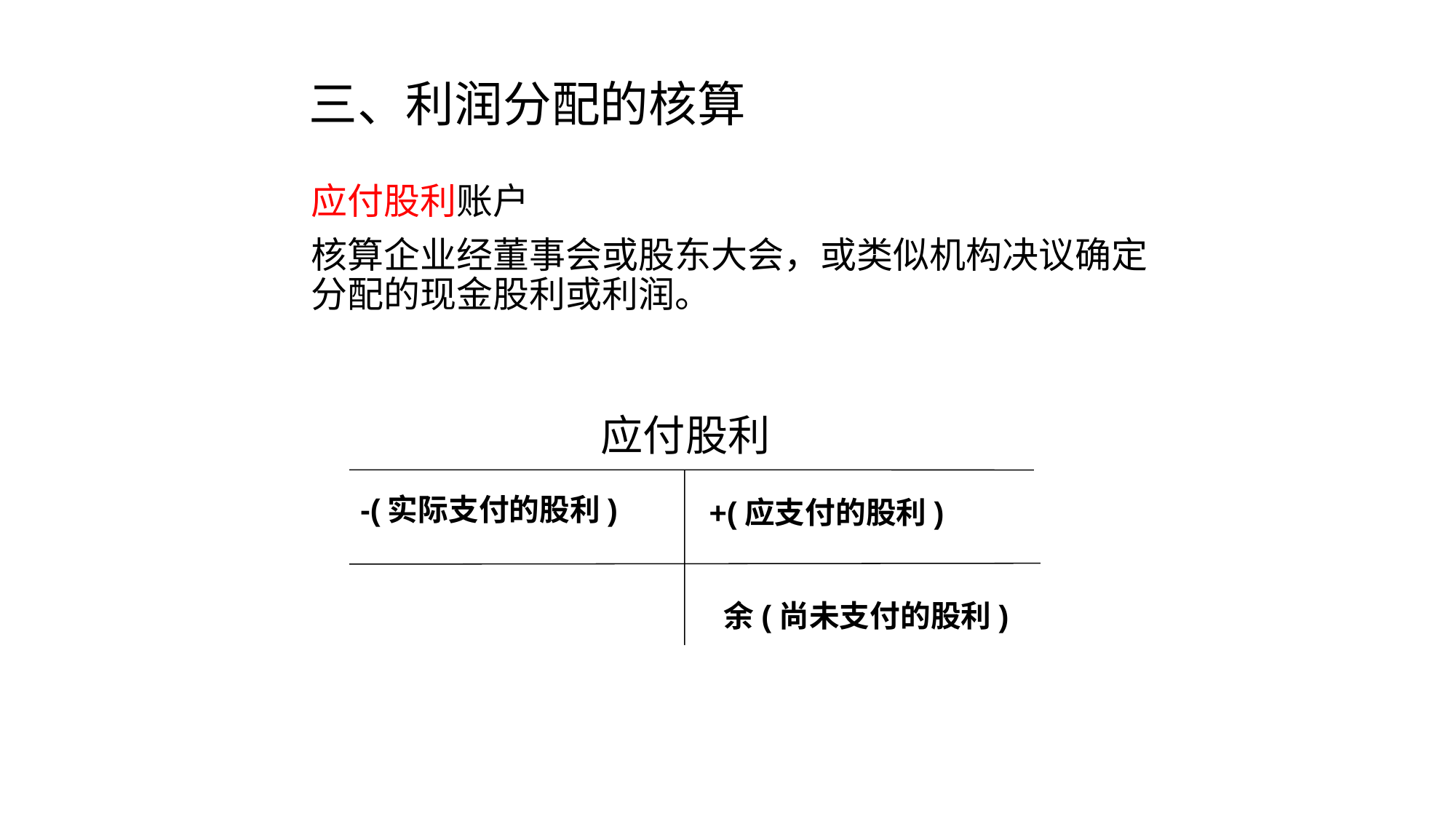

# 三、利润分配的核算
应付股利账户
核算企业经董事会或股东大会，或类似机构决议确定分配的现金股利或利润。
应付股利

-(实际支付的股利)
+(应支付的股利)

余(尚未支付的股利)